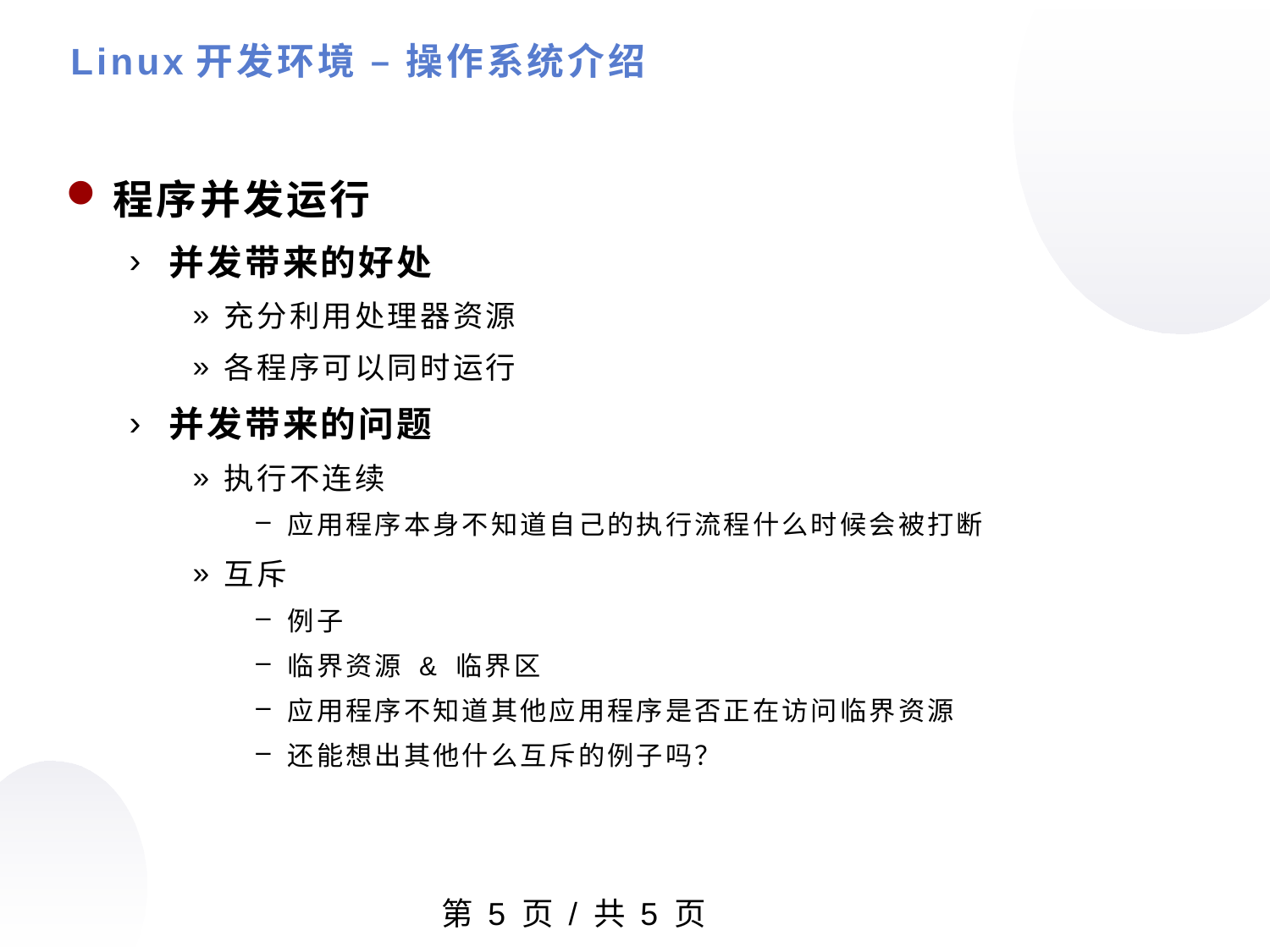

Linux开发环境 – 操作系统介绍

程序并发运行
并发带来的好处
充分利用处理器资源
各程序可以同时运行
并发带来的问题
执行不连续
应用程序本身不知道自己的执行流程什么时候会被打断
互斥
例子
临界资源 & 临界区
应用程序不知道其他应用程序是否正在访问临界资源
还能想出其他什么互斥的例子吗？

第 5 页 / 共 5 页